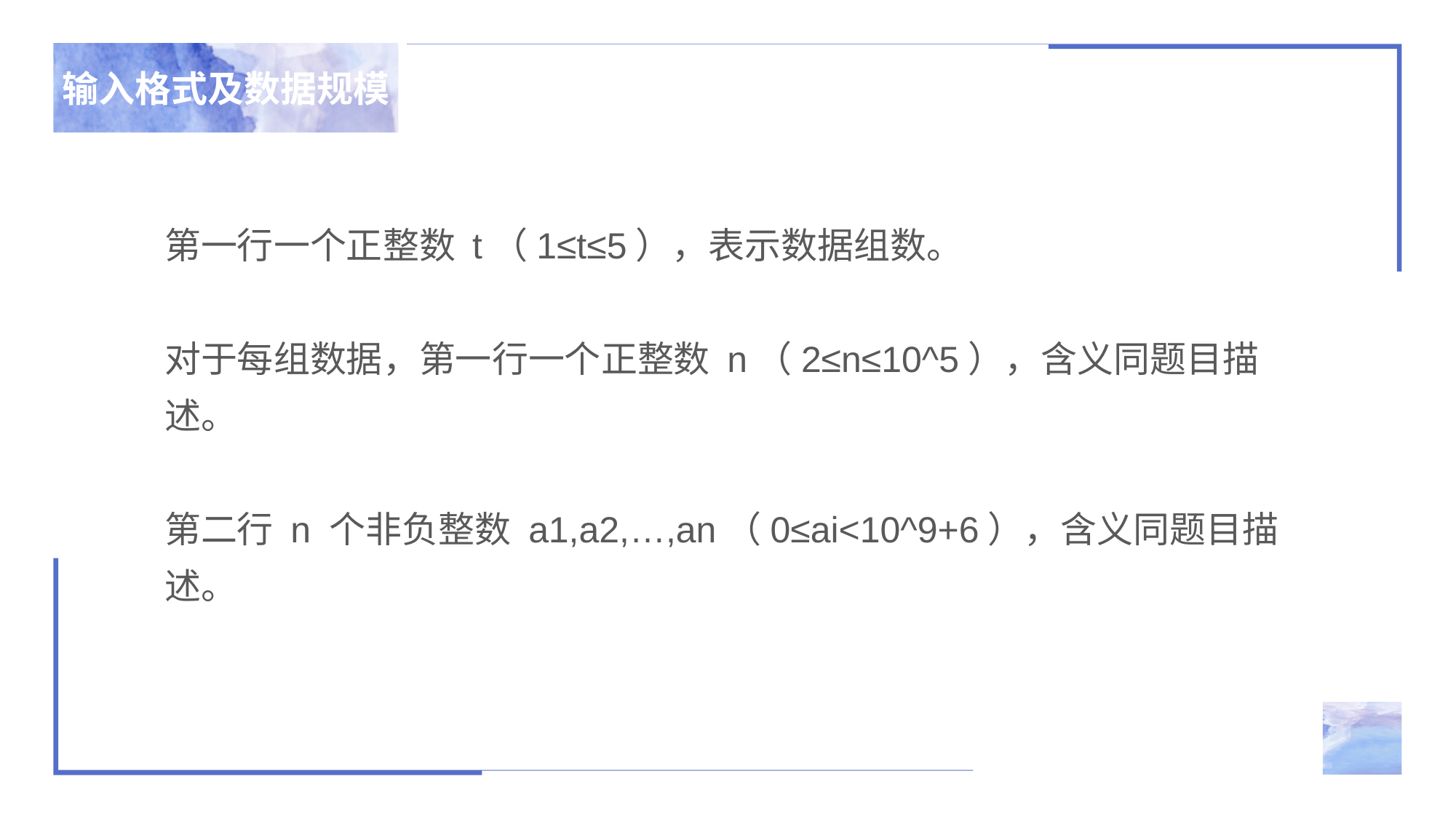

输入格式及数据规模

输入格式及数据规模
第一行一个正整数 t（1≤t≤5），表示数据组数。

对于每组数据，第一行一个正整数 n（2≤n≤10^5），含义同题目描述。

第二行 n 个非负整数 a1,a2,…,an（0≤ai<10^9+6），含义同题目描述。